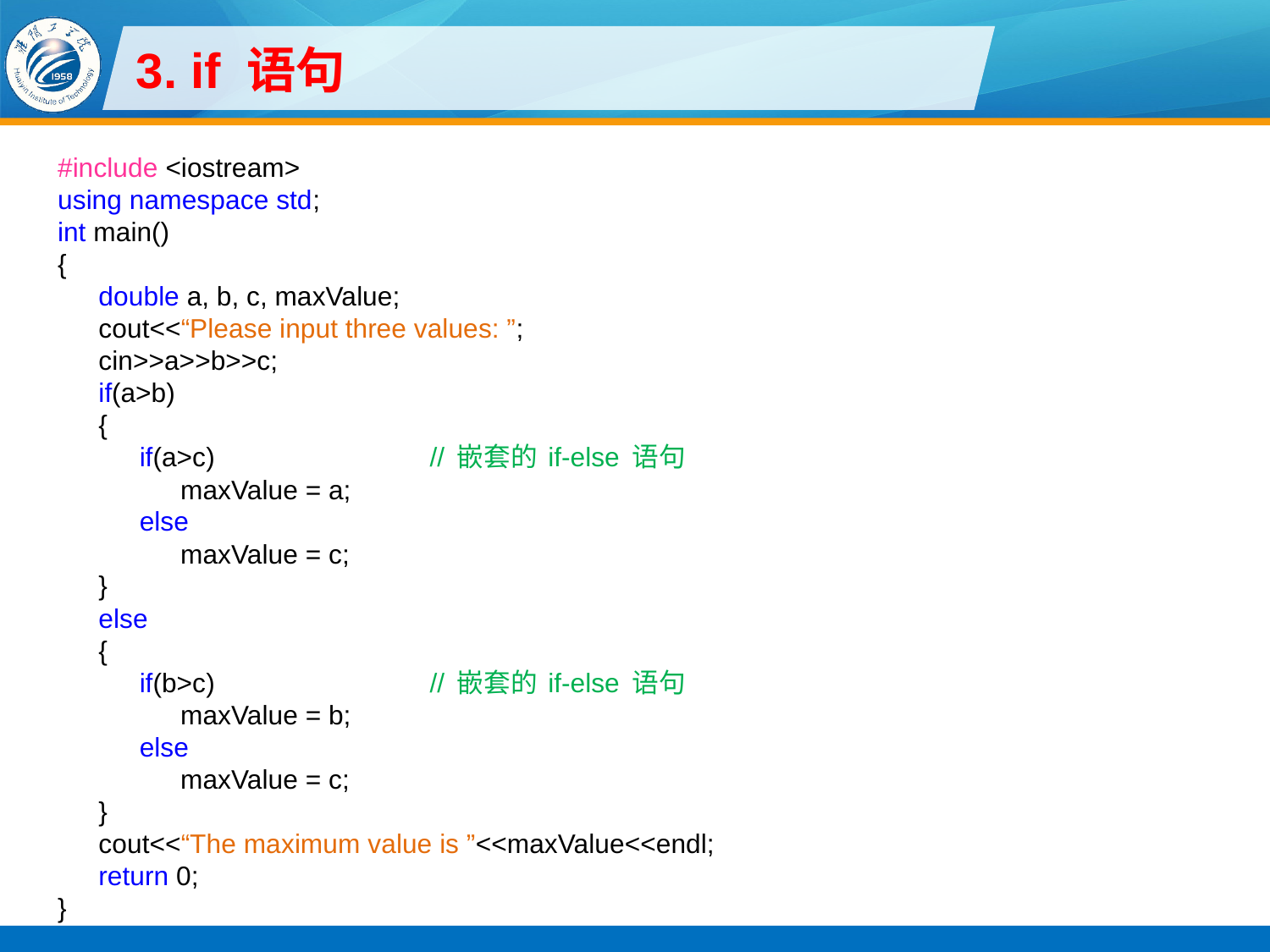

# 3. if 语句
#include <iostream>
using namespace std;
int main()
{
double a, b, c, maxValue;
cout<<“Please input three values: ”;
cin>>a>>b>>c;
if(a>b)
{
if(a>c)                             // 嵌套的 if-else 语句
maxValue = a;
else
maxValue = c;
}
else
{
if(b>c)                             // 嵌套的 if-else 语句
maxValue = b;
else
maxValue = c;
}
cout<<“The maximum value is ”<<maxValue<<endl;
return 0;
}